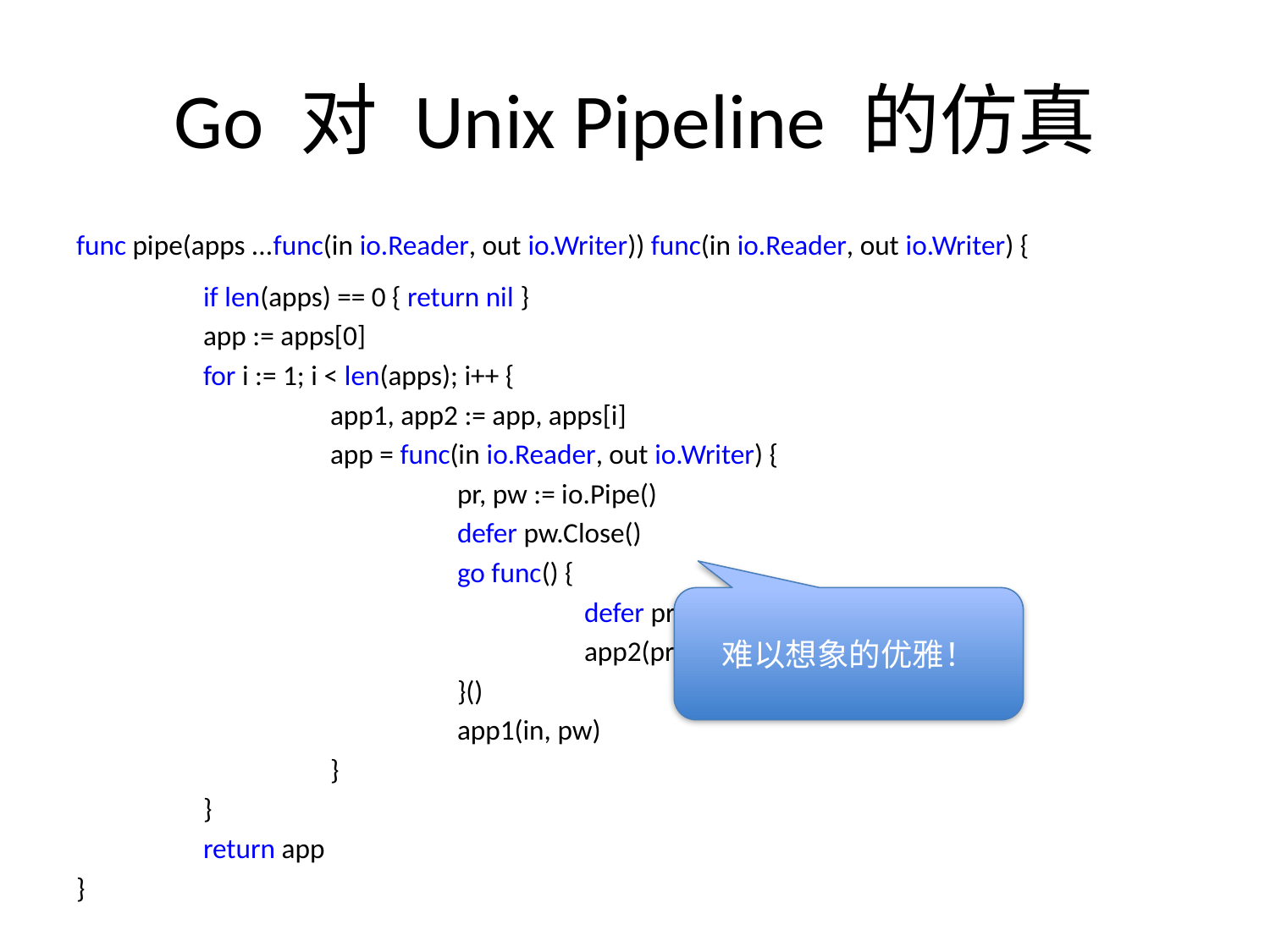

# Go 对 Unix Pipeline 的仿真
func pipe(apps ...func(in io.Reader, out io.Writer)) func(in io.Reader, out io.Writer) {

	if len(apps) == 0 { return nil }
	app := apps[0]
	for i := 1; i < len(apps); i++ {
		app1, app2 := app, apps[i]
		app = func(in io.Reader, out io.Writer) {
			pr, pw := io.Pipe()
			defer pw.Close()
			go func() {
				defer pr.Close()
				app2(pr, out)
			}()
			app1(in, pw)
		}
	}
	return app
}
难以想象的优雅！